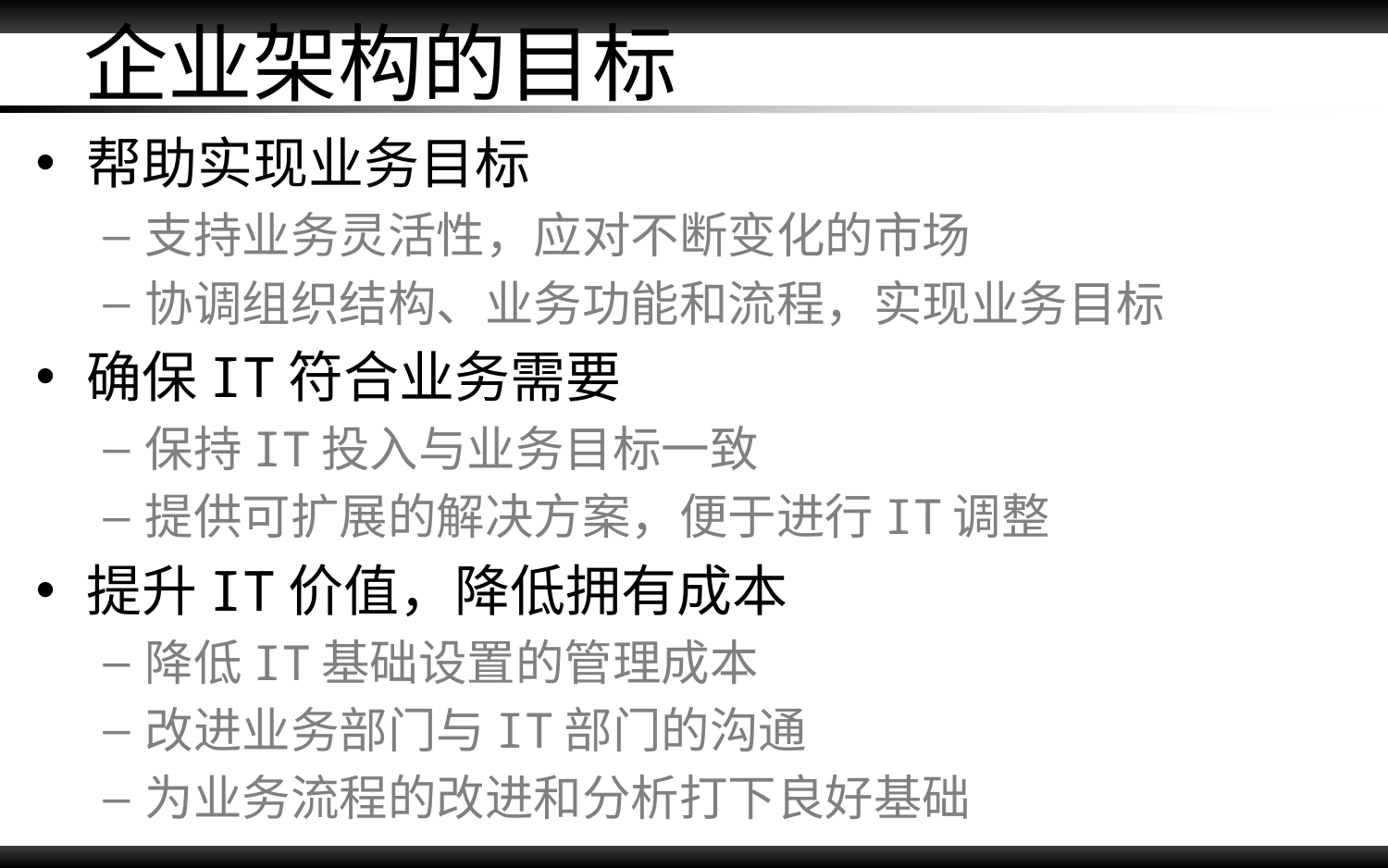

# 企业架构的目标
帮助实现业务目标
支持业务灵活性，应对不断变化的市场
协调组织结构、业务功能和流程，实现业务目标
确保IT符合业务需要
保持IT投入与业务目标一致
提供可扩展的解决方案，便于进行IT调整
提升IT价值，降低拥有成本
降低IT基础设置的管理成本
改进业务部门与IT部门的沟通
为业务流程的改进和分析打下良好基础